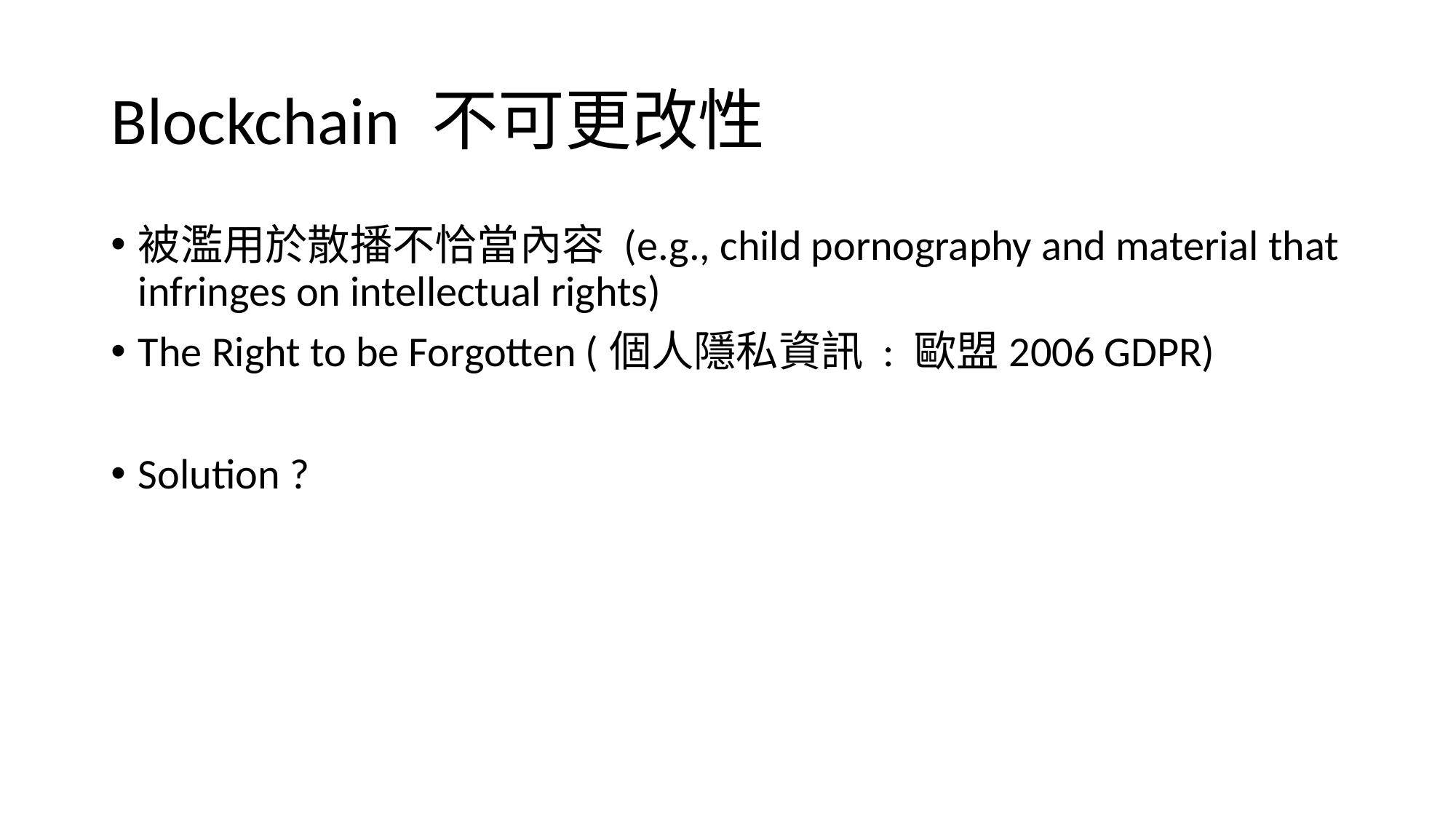

# Blockchain 不可更改性
被濫用於散播不恰當內容 (e.g., child pornography and material that infringes on intellectual rights)
The Right to be Forgotten (個人隱私資訊 : 歐盟2006 GDPR)

Solution ?